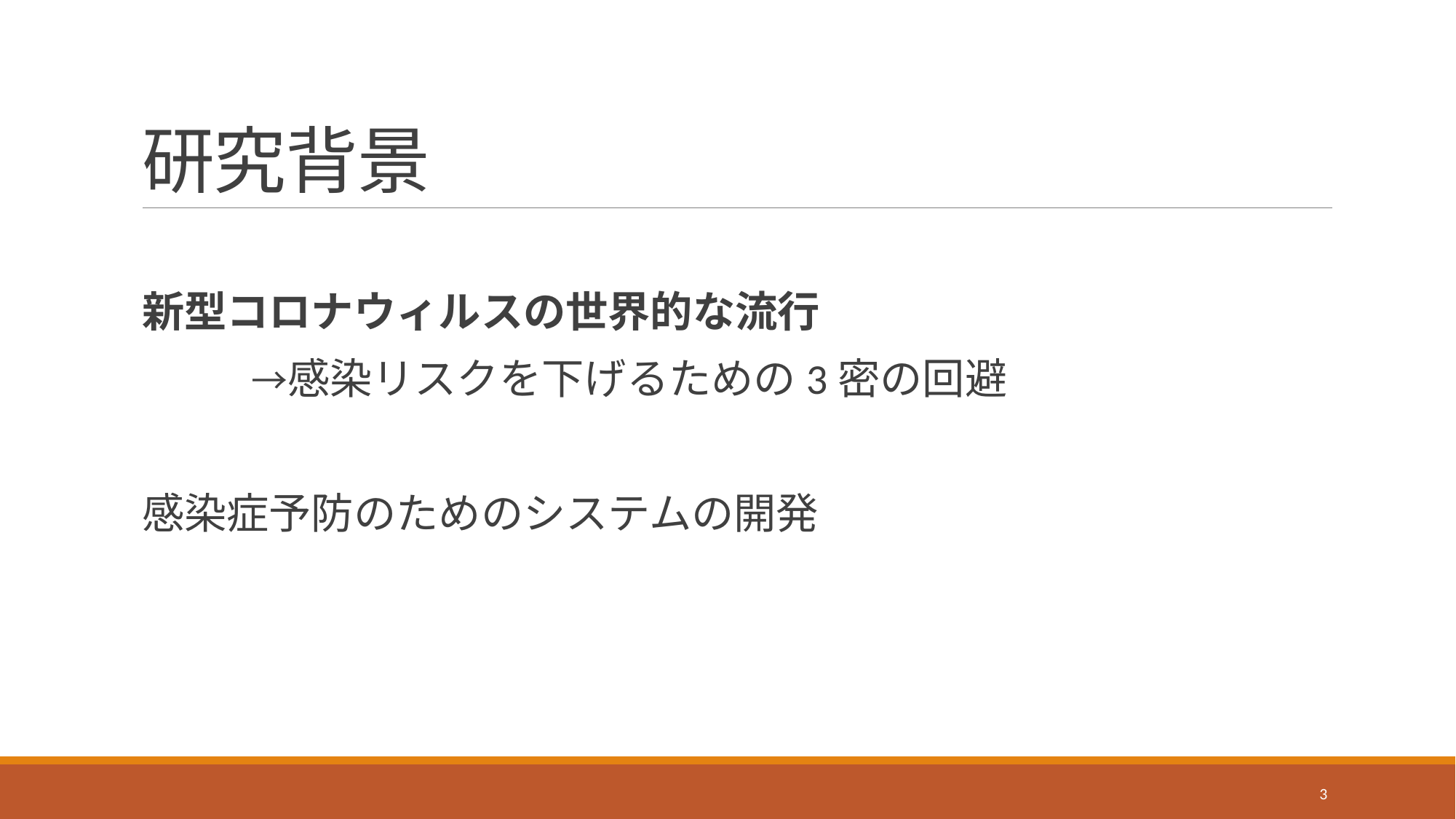

# 研究背景

新型コロナウィルスの世界的な流行
　　　→感染リスクを下げるための3密の回避

感染症予防のためのシステムの開発

3